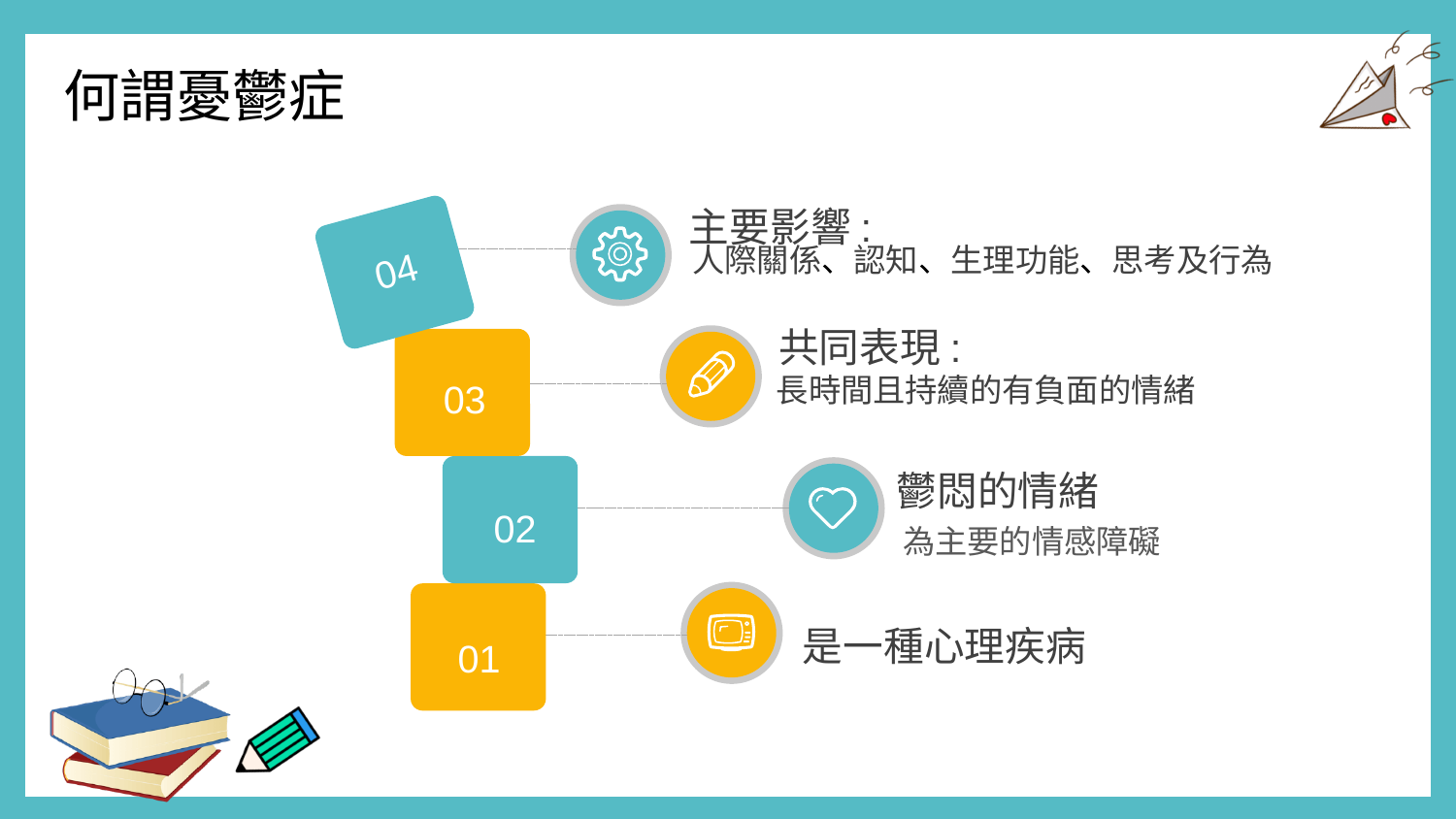

何謂憂鬱症
主要影響:

04

人際關係、認知、生理功能、思考及行為

共同表現:

03

長時間且持續的有負面的情緒

02
鬱悶的情緒

為主要的情感障礙

01
是一種心理疾病